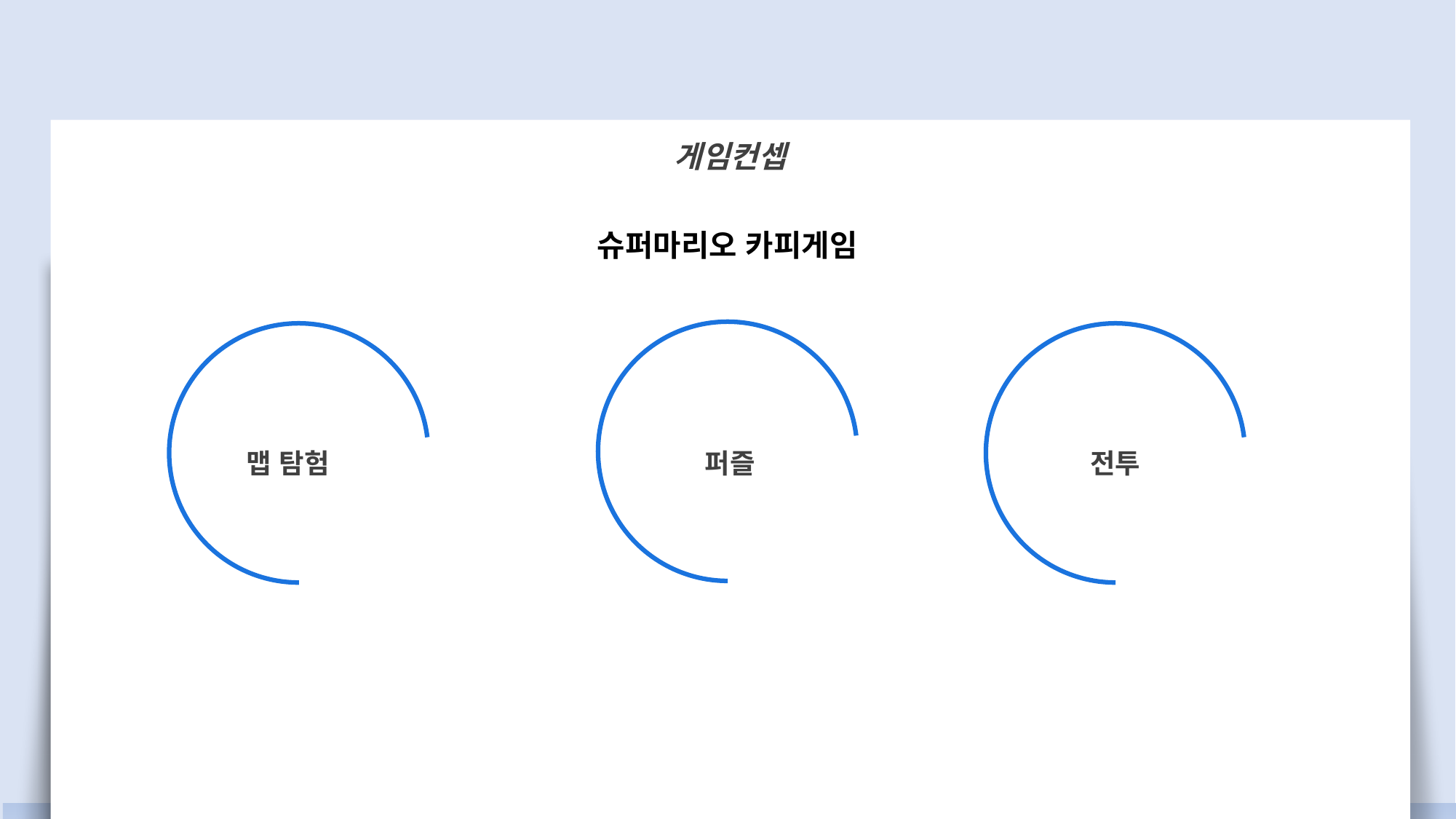

게임컨셉

슈퍼마리오 카피게임

맵 탐험
퍼즐
전투